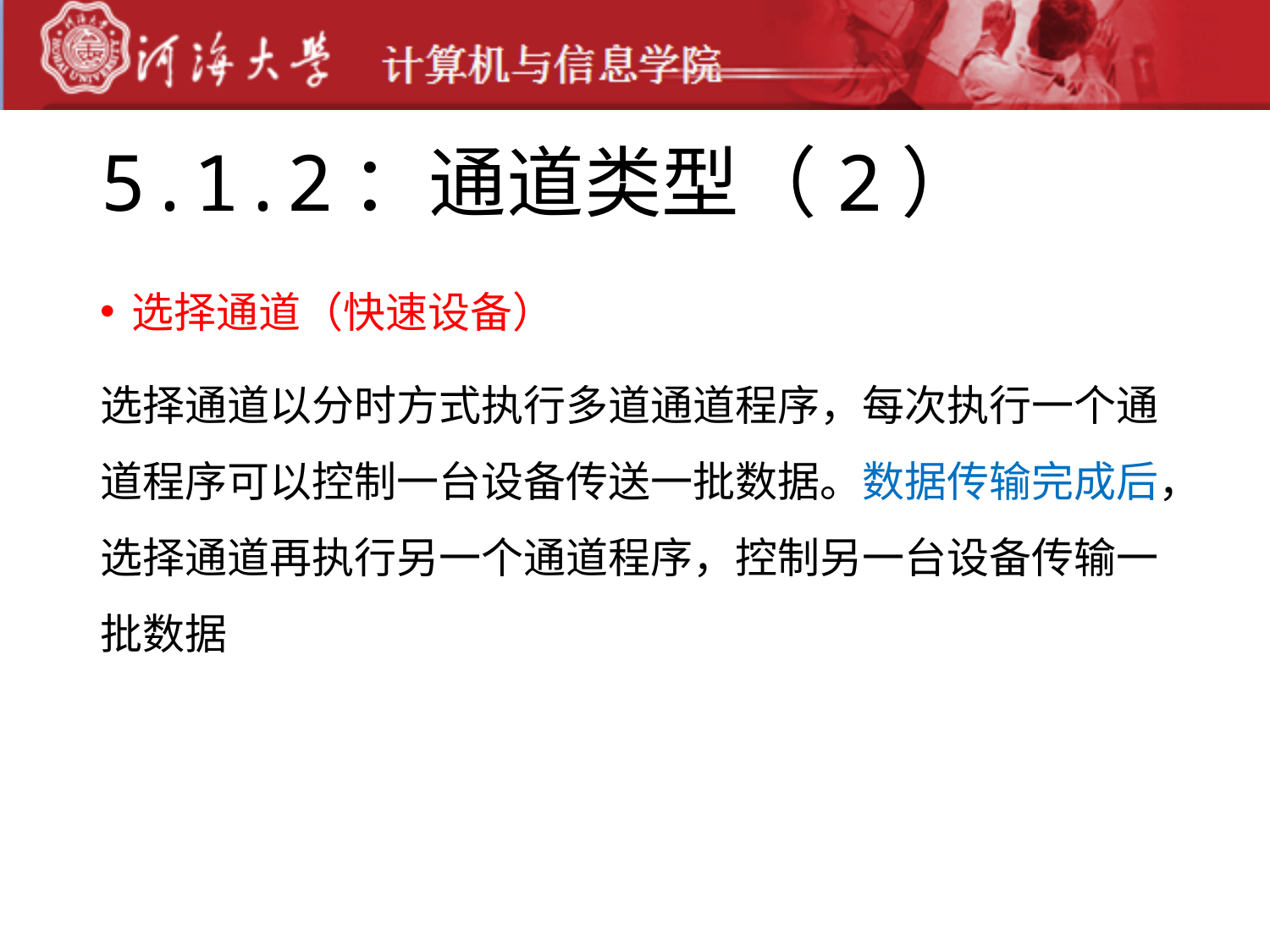

# 5.1.2：通道类型（2）
选择通道（快速设备）
选择通道以分时方式执行多道通道程序，每次执行一个通道程序可以控制一台设备传送一批数据。数据传输完成后，选择通道再执行另一个通道程序，控制另一台设备传输一批数据